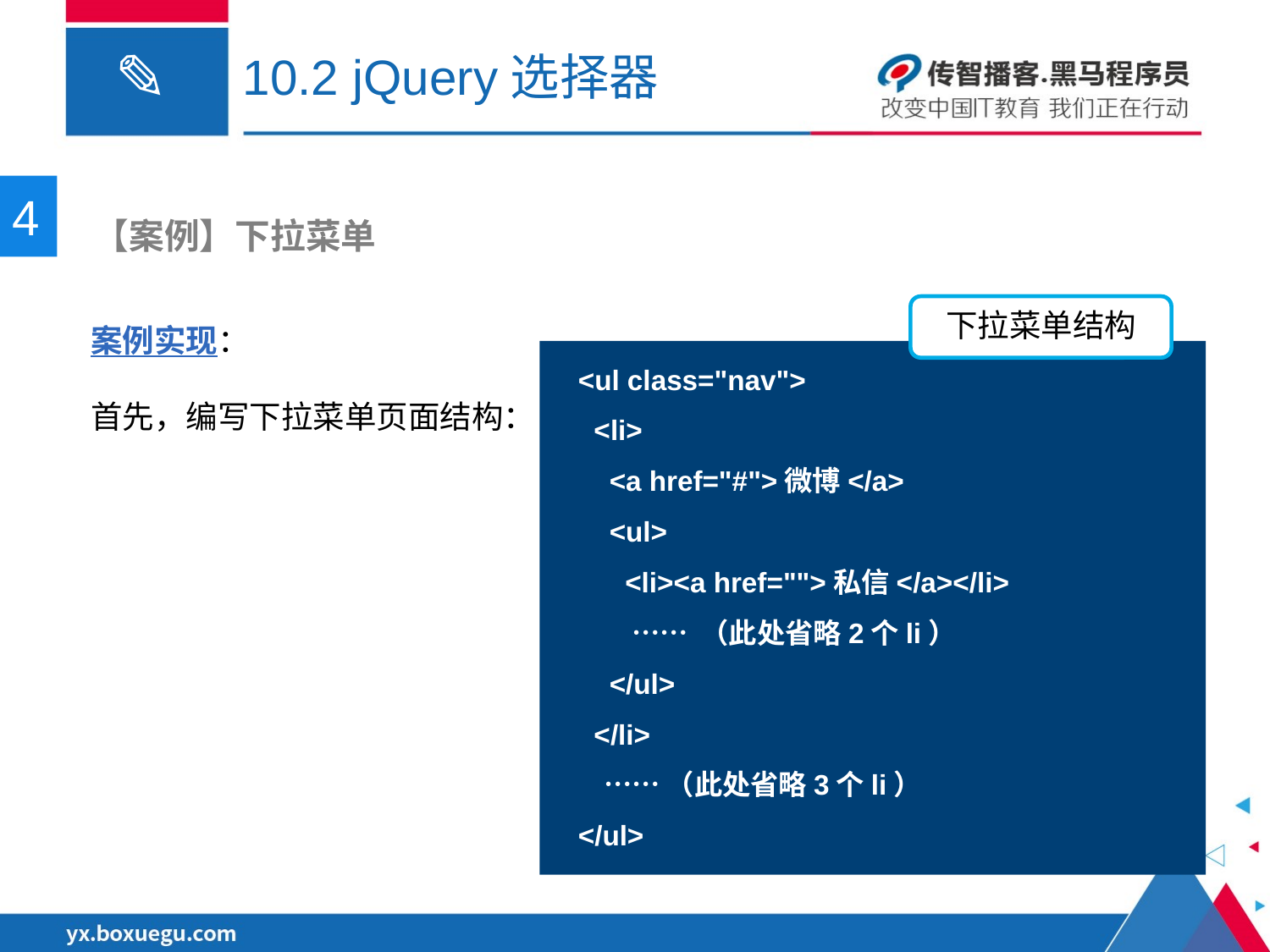

# 10.2 jQuery选择器

4
  【案例】下拉菜单
案例实现：
首先，编写下拉菜单页面结构：
下拉菜单结构
  <ul class="nav">
    <li>
      <a href="#">微博</a>
      <ul>
        <li><a href="">私信</a></li>
 　　……  （此处省略2个li）
      </ul>
    </li>
 　…… （此处省略3个li）
  </ul>